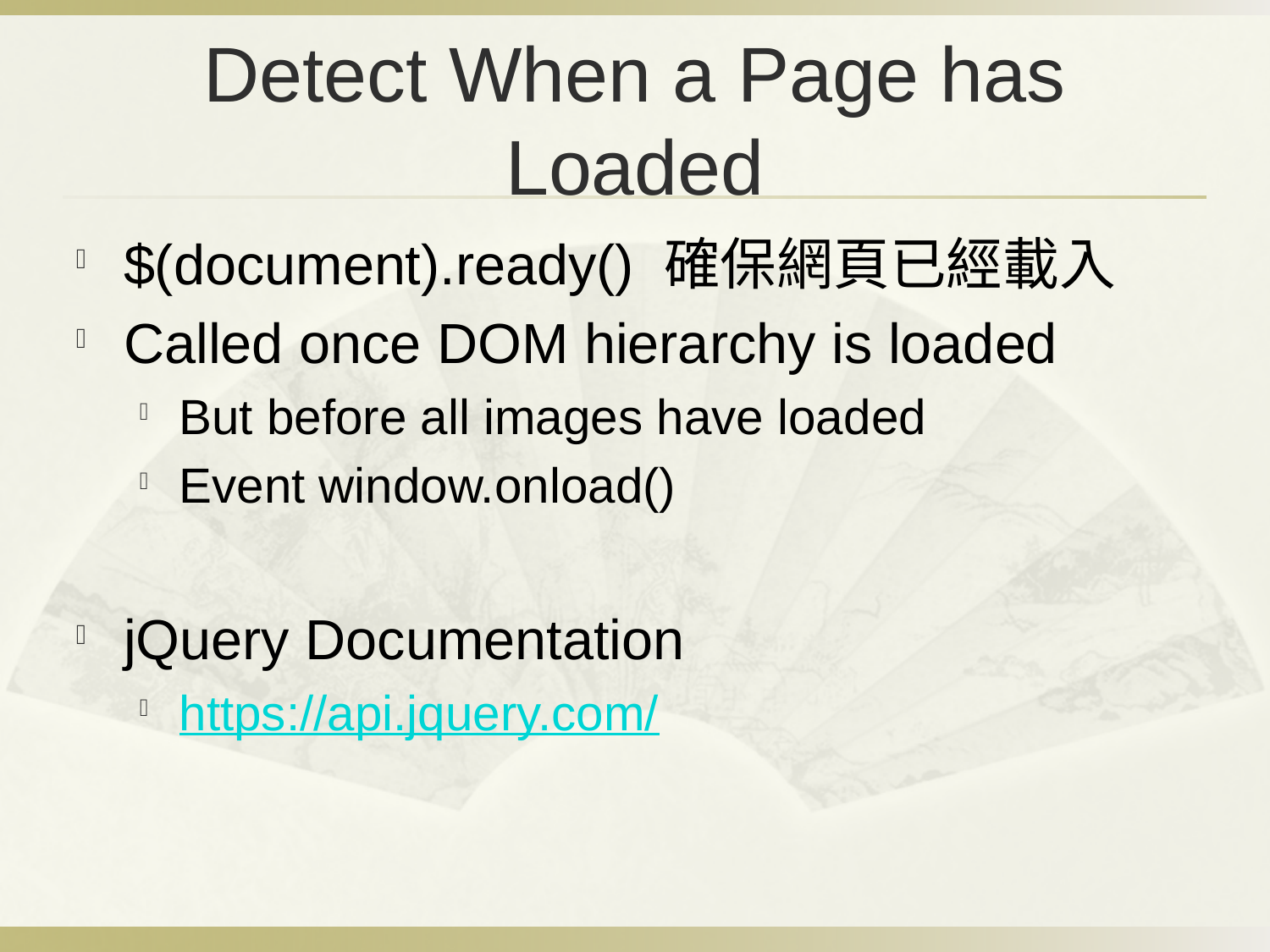

# Detect When a Page has Loaded
$(document).ready() 確保網頁已經載入
Called once DOM hierarchy is loaded
But before all images have loaded
Event window.onload()

jQuery Documentation
https://api.jquery.com/